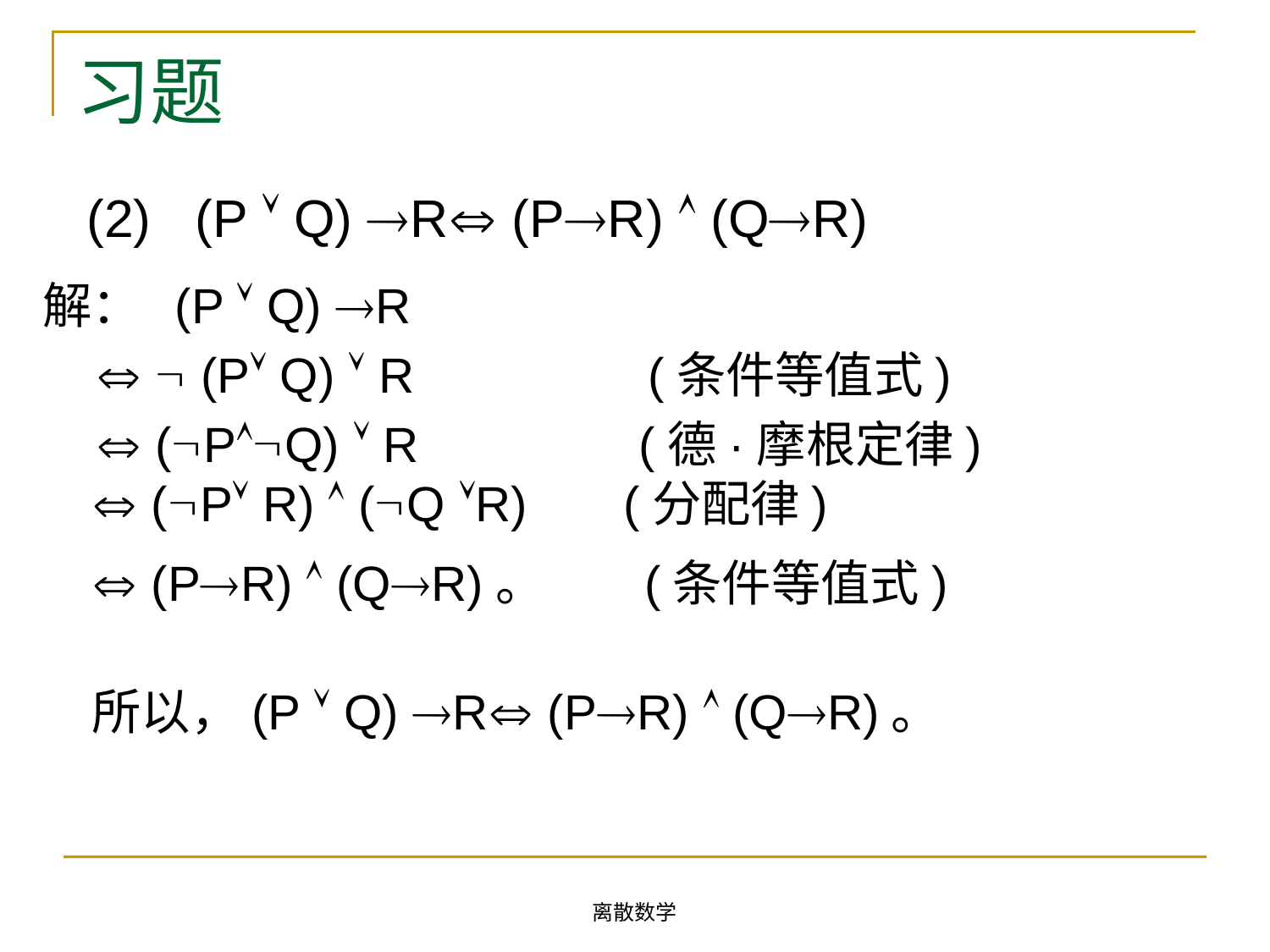

# 习题
 (2)   (P ∨ Q) →R⇔ (P→R) ∧ (Q→R)

解：  (P ∨ Q) →R
 ⇔ ¬ (P∨ Q) ∨ R                 (条件等值式)
 ⇔ (¬P∧¬Q) ∨ R                (德·摩根定律)
⇔ (¬P∨ R) ∧ (¬Q ∨R)       (分配律)
⇔ (P→R) ∧ (Q→R)。        (条件等值式)
所以，(P ∨ Q) →R⇔ (P→R) ∧ (Q→R)。

54
离散数学